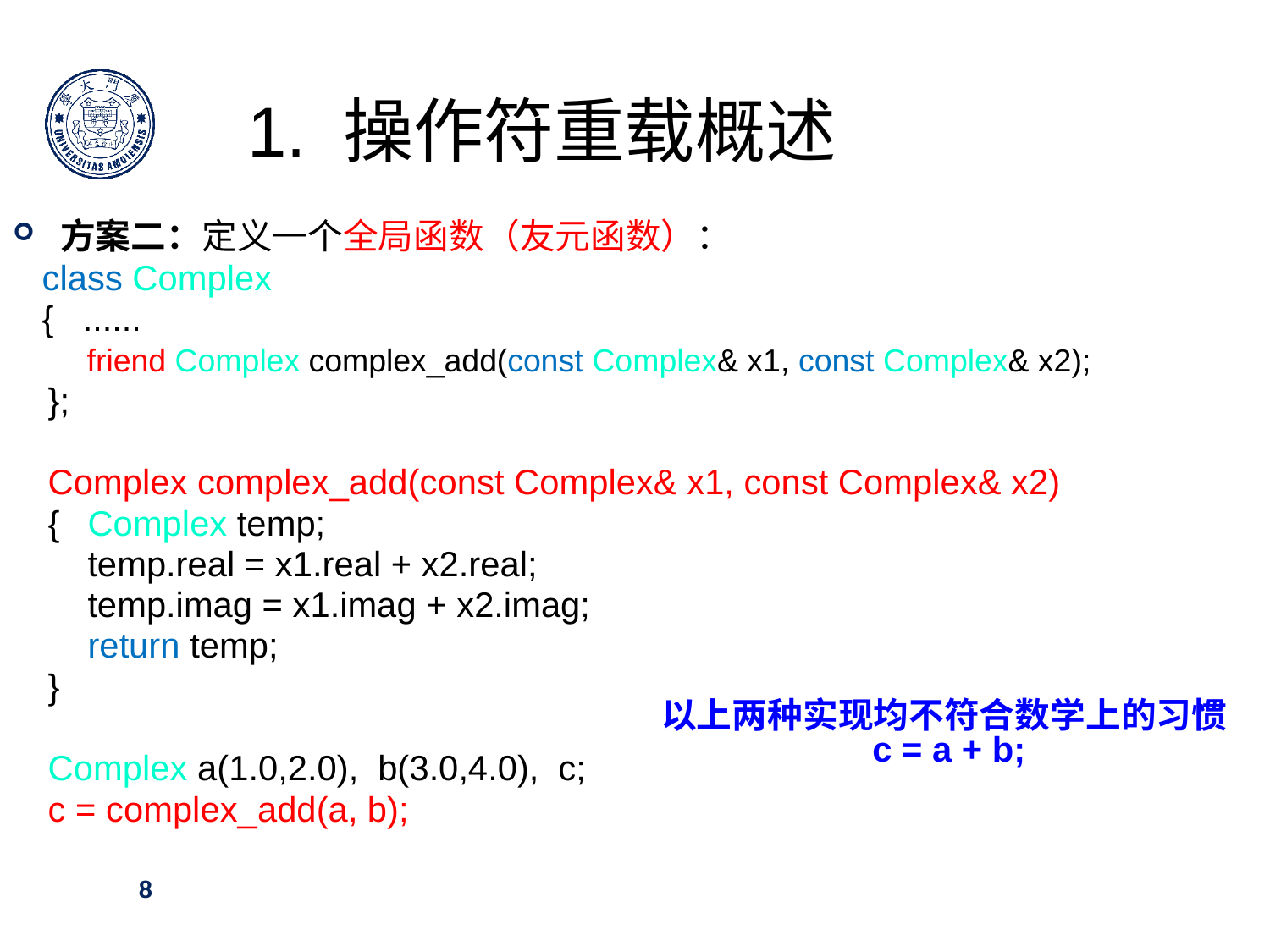

1. 操作符重载概述
方案二：定义一个全局函数（友元函数）：
   class Complex
   {   ......
    friend Complex complex_add(const Complex& x1, const Complex& x2);
};

Complex complex_add(const Complex& x1, const Complex& x2)
{	Complex temp;
	temp.real = x1.real + x2.real;
	temp.imag = x1.imag + x2.imag;
	return temp;
}

Complex a(1.0,2.0),  b(3.0,4.0),  c;
c = complex_add(a, b);

以上两种实现均不符合数学上的习惯
 c = a + b;
8